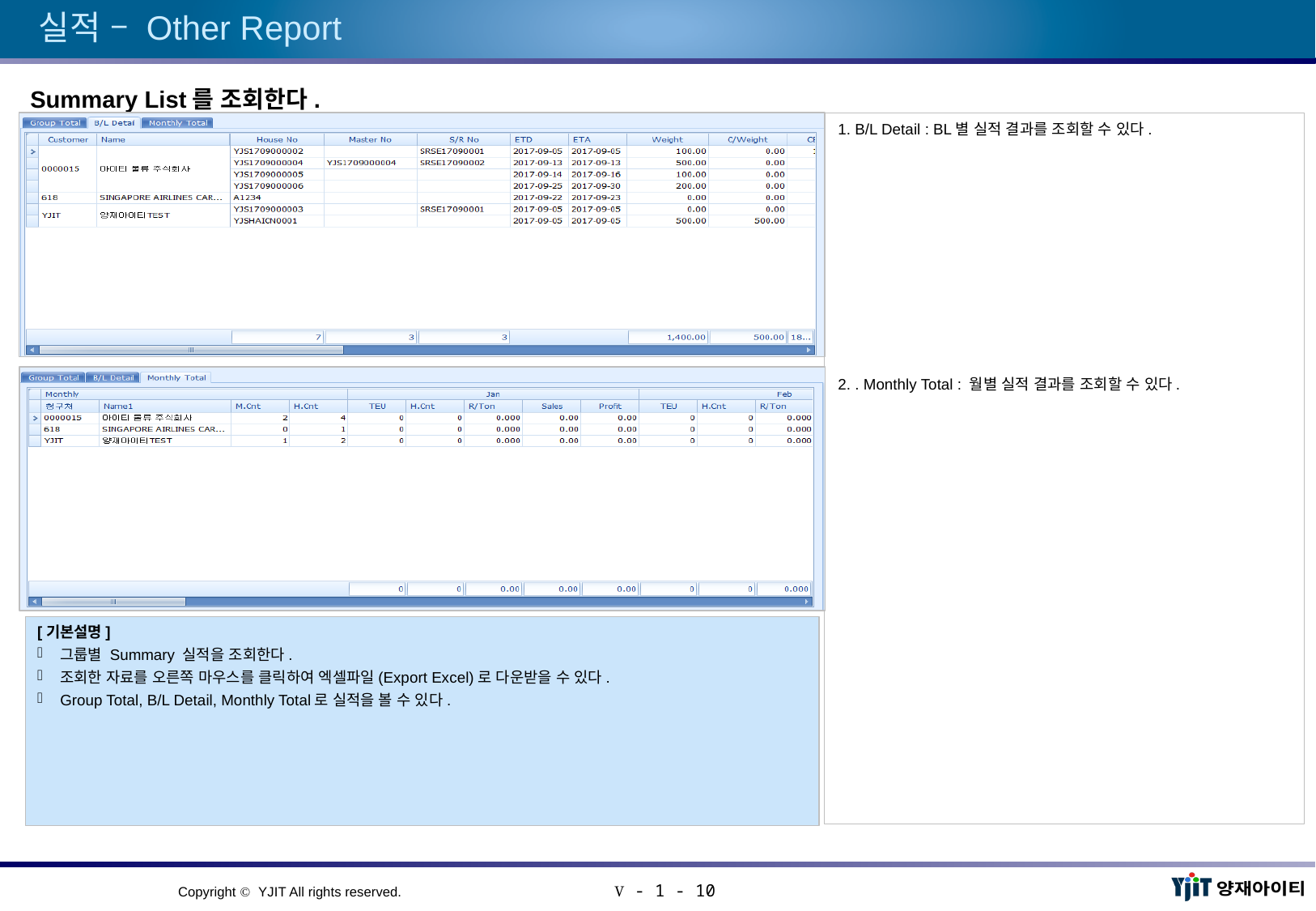

# 실적 – Other Report
Summary List를 조회한다.

1. B/L Detail : BL별 실적 결과를 조회할 수 있다.

2. . Monthly Total : 월별 실적 결과를 조회할 수 있다.

[기본설명]
그룹별 Summary 실적을 조회한다.
조회한 자료를 오른쪽 마우스를 클릭하여 엑셀파일(Export Excel)로 다운받을 수 있다.
Group Total, B/L Detail, Monthly Total로 실적을 볼 수 있다.